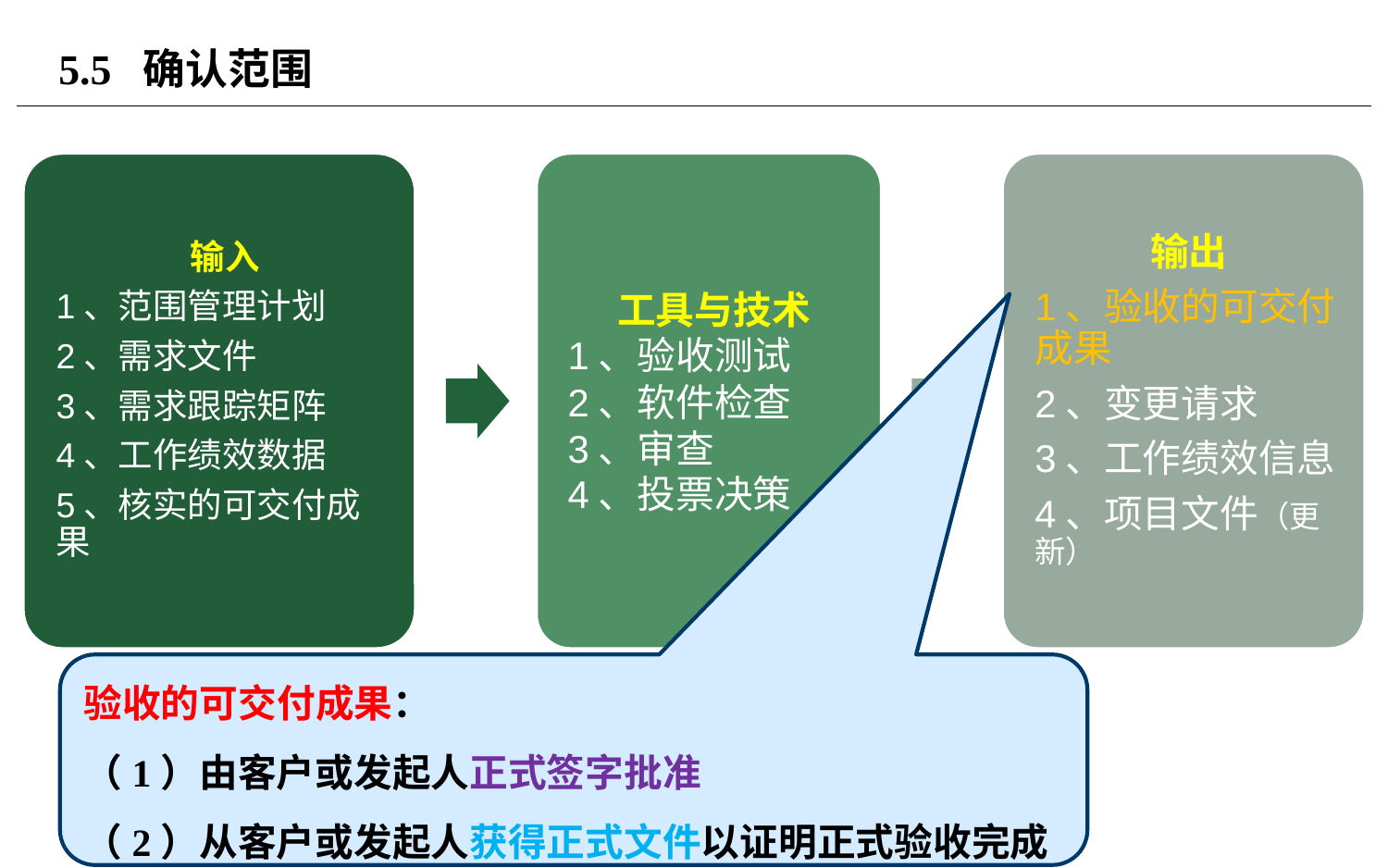

# 5.5  确认范围
输入
1、范围管理计划
2、需求文件
3、需求跟踪矩阵
4、工作绩效数据
5、核实的可交付成果

工具与技术
1、验收测试
2、软件检查
3、审查
4、投票决策

输出
1、验收的可交付成果
2、变更请求
3、工作绩效信息
4、项目文件（更新）
验收的可交付成果：
（1）由客户或发起人正式签字批准
（2）从客户或发起人获得正式文件以证明正式验收完成